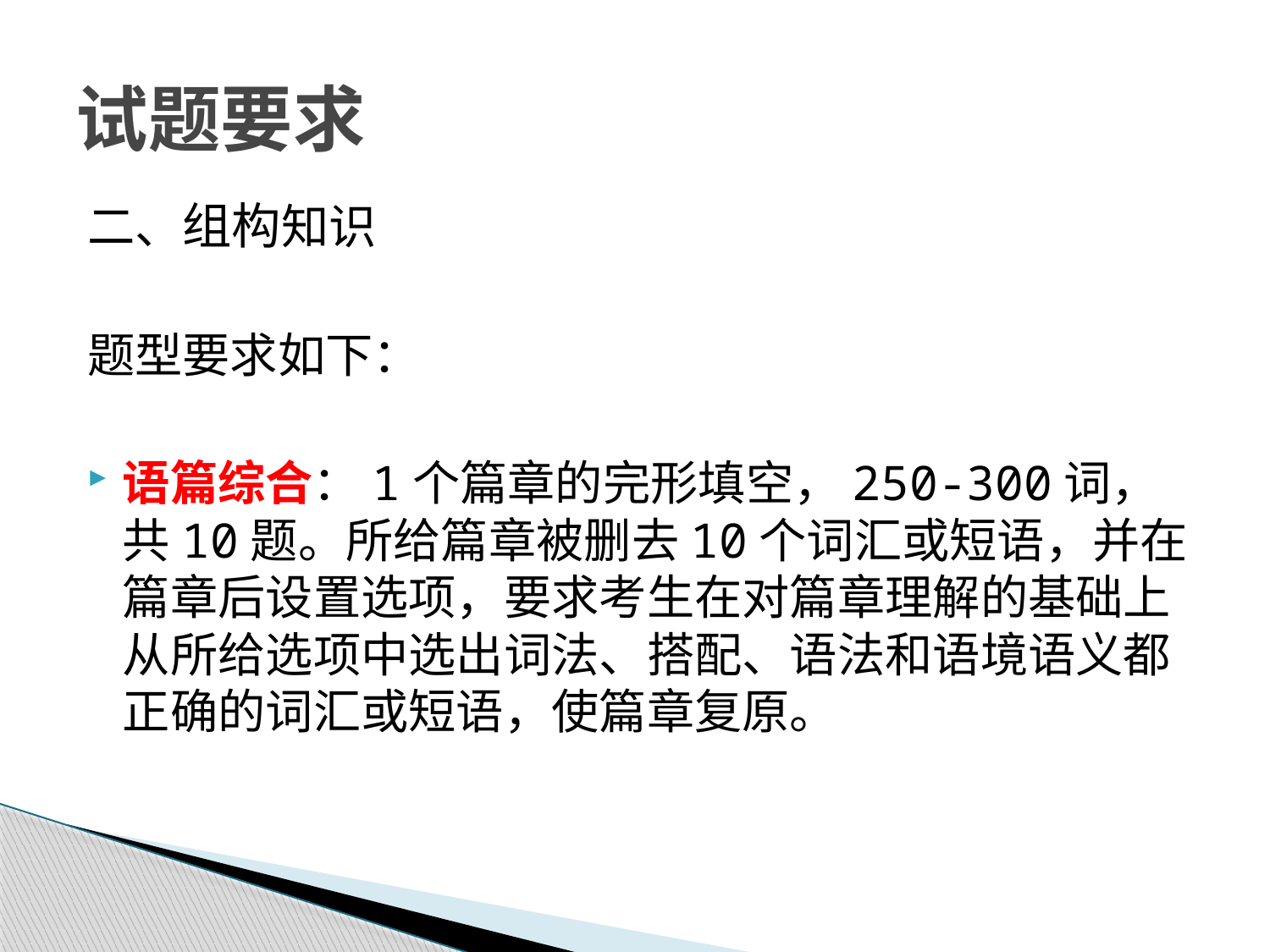

# 试题要求
二、组构知识

题型要求如下：

语篇综合：1个篇章的完形填空，250-300词，共10题。所给篇章被删去10个词汇或短语，并在篇章后设置选项，要求考生在对篇章理解的基础上从所给选项中选出词法、搭配、语法和语境语义都正确的词汇或短语，使篇章复原。